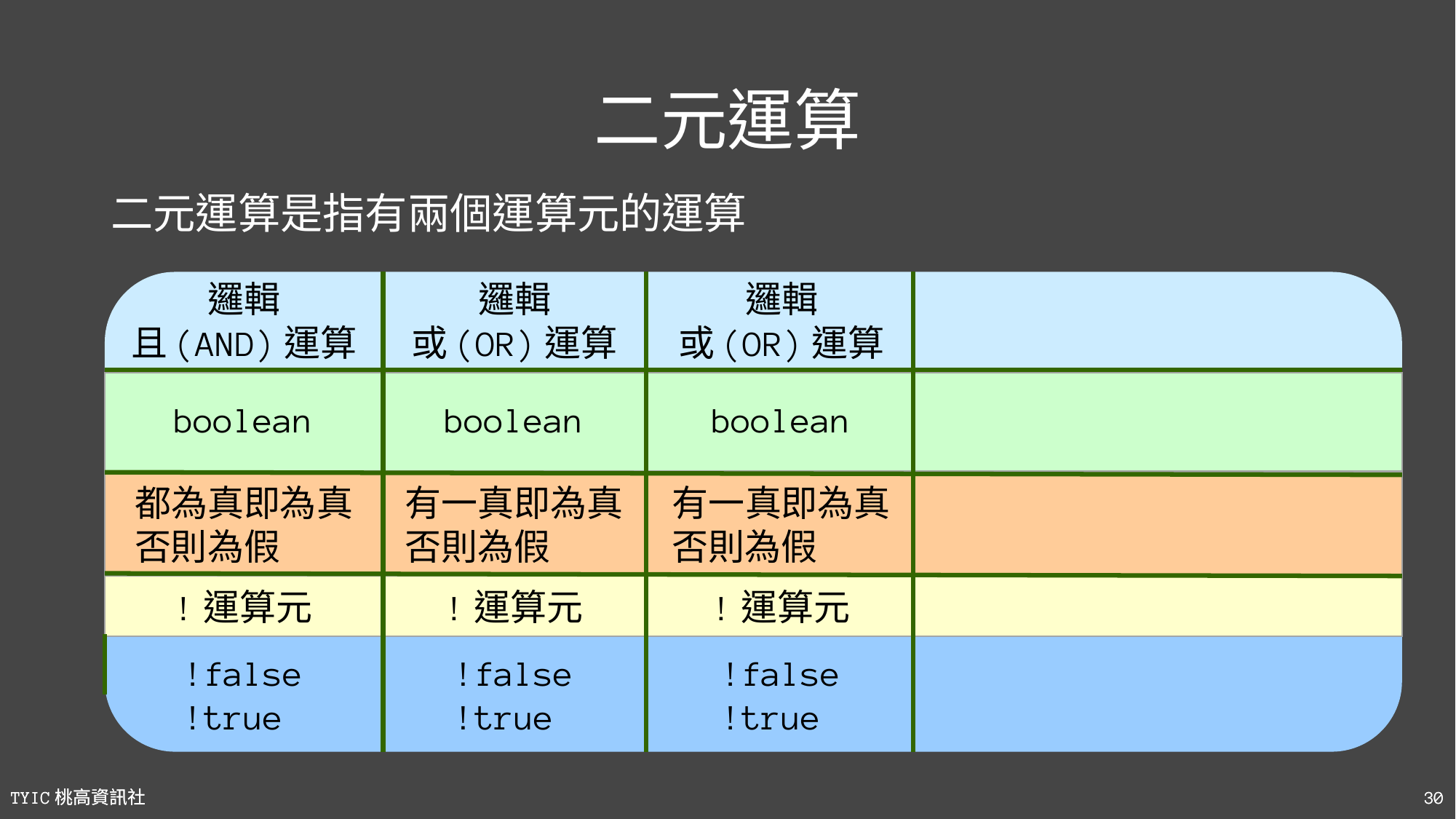

# 二元運算
二元運算是指有兩個運算元的運算
邏輯
且(AND)運算
邏輯
或(OR)運算
邏輯
或(OR)運算

boolean
boolean
boolean

都為真即為真
否則為假
有一真即為真
否則為假
有一真即為真
否則為假

!運算元
!運算元
!運算元

!false
!true
!false
!true
!false
!true